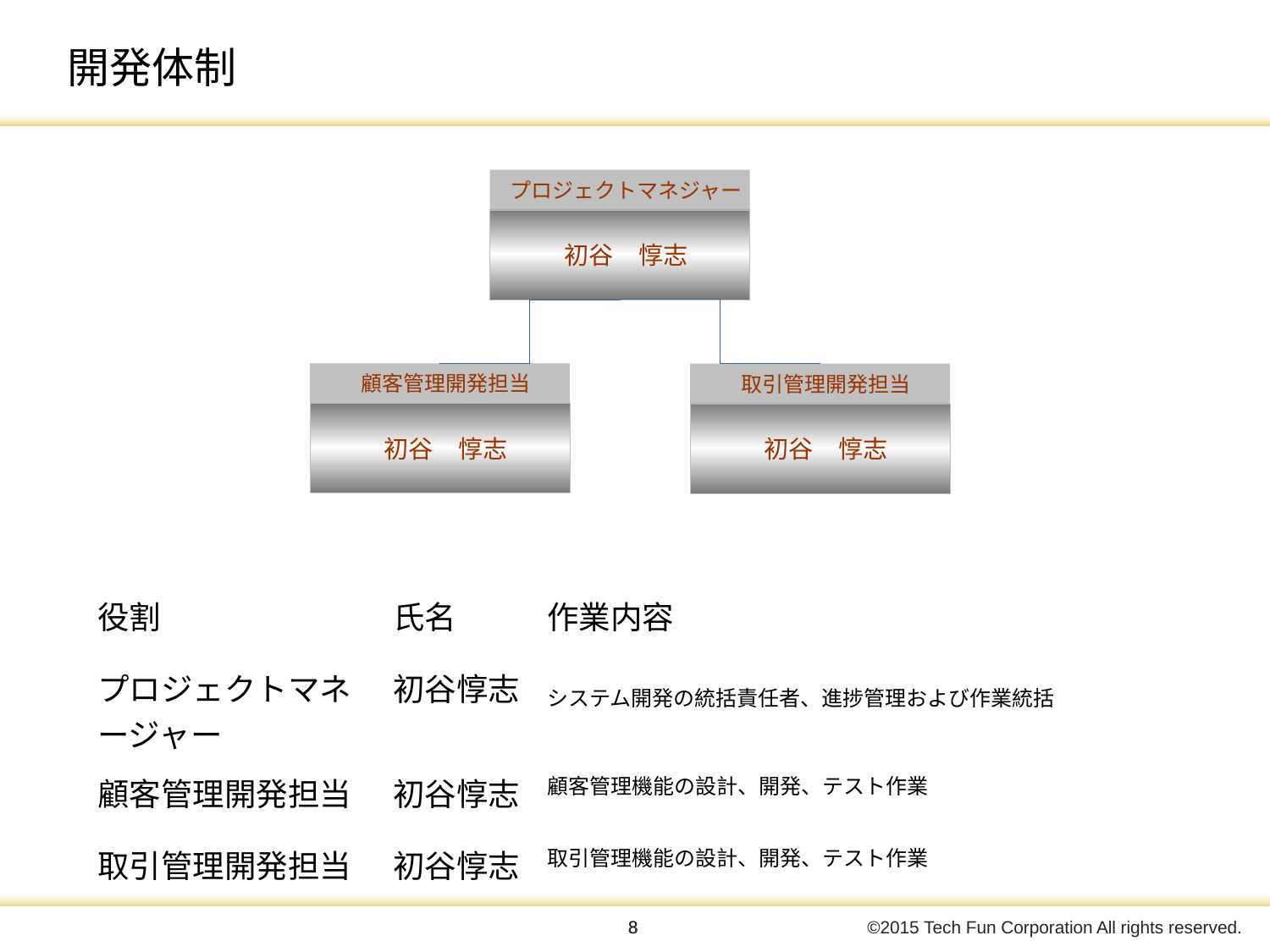

開発体制

プロジェクトマネジャー
初谷　惇志

顧客管理開発担当
取引管理開発担当
初谷　惇志
初谷　惇志
| 役割 | 氏名 | 作業内容 |
| --- | --- | --- |
| プロジェクトマネージャー | 初谷惇志 | システム開発の統括責任者、進捗管理および作業統括 |
| 顧客管理開発担当 | 初谷惇志 | 顧客管理機能の設計、開発、テスト作業 |
| 取引管理開発担当 | 初谷惇志 | 取引管理機能の設計、開発、テスト作業 |
8
8
©2015 Tech Fun Corporation All rights reserved.